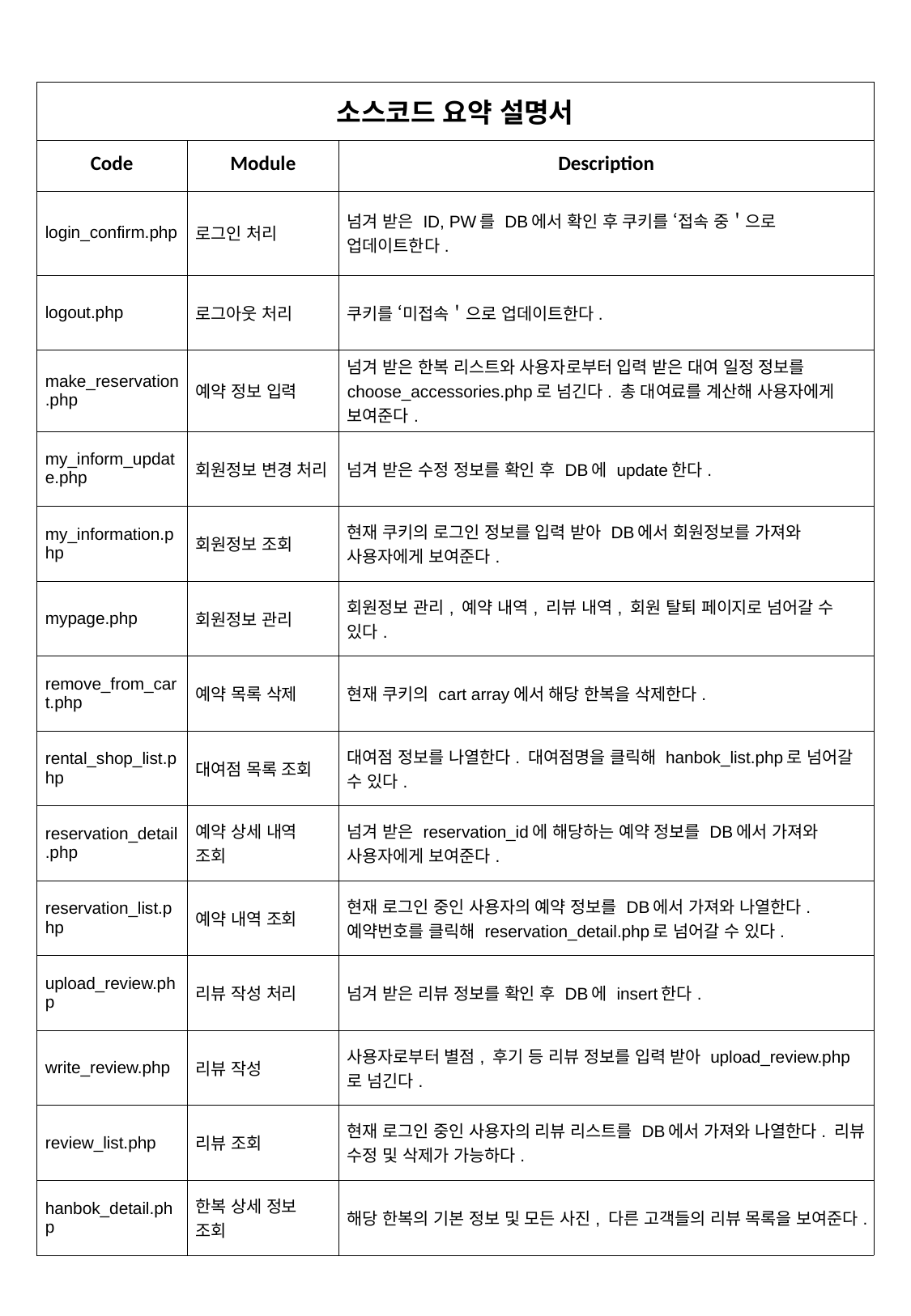

| 소스코드 요약 설명서 | Module | Description |
| --- | --- | --- |
| Code | Module | Description |
| login\_confirm.php | 로그인 처리 | 넘겨 받은 ID, PW를 DB에서 확인 후 쿠키를 ‘접속 중＇으로 업데이트한다. |
| logout.php | 로그아웃 처리 | 쿠키를 ‘미접속＇으로 업데이트한다. |
| make\_reservation.php | 예약 정보 입력 | 넘겨 받은 한복 리스트와 사용자로부터 입력 받은 대여 일정 정보를 choose\_accessories.php로 넘긴다. 총 대여료를 계산해 사용자에게 보여준다. |
| my\_inform\_update.php | 회원정보 변경 처리 | 넘겨 받은 수정 정보를 확인 후 DB에 update한다. |
| my\_information.php | 회원정보 조회 | 현재 쿠키의 로그인 정보를 입력 받아 DB에서 회원정보를 가져와 사용자에게 보여준다. |
| mypage.php | 회원정보 관리 | 회원정보 관리, 예약 내역, 리뷰 내역, 회원 탈퇴 페이지로 넘어갈 수 있다. |
| remove\_from\_cart.php | 예약 목록 삭제 | 현재 쿠키의 cart array에서 해당 한복을 삭제한다. |
| rental\_shop\_list.php | 대여점 목록 조회 | 대여점 정보를 나열한다. 대여점명을 클릭해 hanbok\_list.php로 넘어갈 수 있다. |
| reservation\_detail.php | 예약 상세 내역 조회 | 넘겨 받은 reservation\_id에 해당하는 예약 정보를 DB에서 가져와 사용자에게 보여준다. |
| reservation\_list.php | 예약 내역 조회 | 현재 로그인 중인 사용자의 예약 정보를 DB에서 가져와 나열한다. 예약번호를 클릭해 reservation\_detail.php로 넘어갈 수 있다. |
| upload\_review.php | 리뷰 작성 처리 | 넘겨 받은 리뷰 정보를 확인 후 DB에 insert한다. |
| write\_review.php | 리뷰 작성 | 사용자로부터 별점, 후기 등 리뷰 정보를 입력 받아 upload\_review.php로 넘긴다. |
| review\_list.php | 리뷰 조회 | 현재 로그인 중인 사용자의 리뷰 리스트를 DB에서 가져와 나열한다. 리뷰 수정 및 삭제가 가능하다. |
| hanbok\_detail.php | 한복 상세 정보 조회 | 해당 한복의 기본 정보 및 모든 사진, 다른 고객들의 리뷰 목록을 보여준다. |